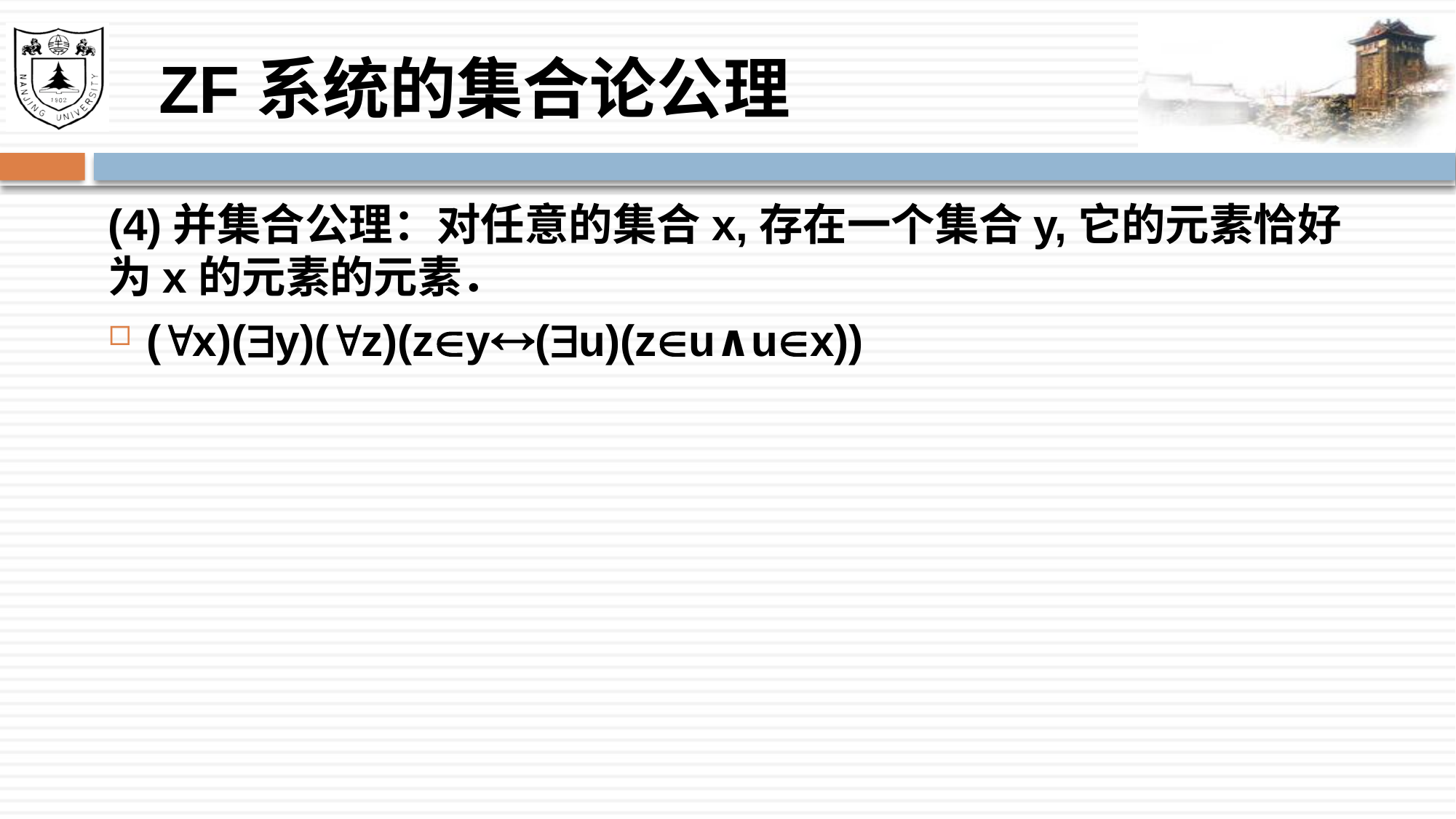

# ZF系统的集合论公理
(4)并集合公理：对任意的集合x,存在一个集合y,它的元素恰好为x的元素的元素．
(∀x)(∃y)(∀z)(z∈y↔(∃u)(z∈u∧u∈x))